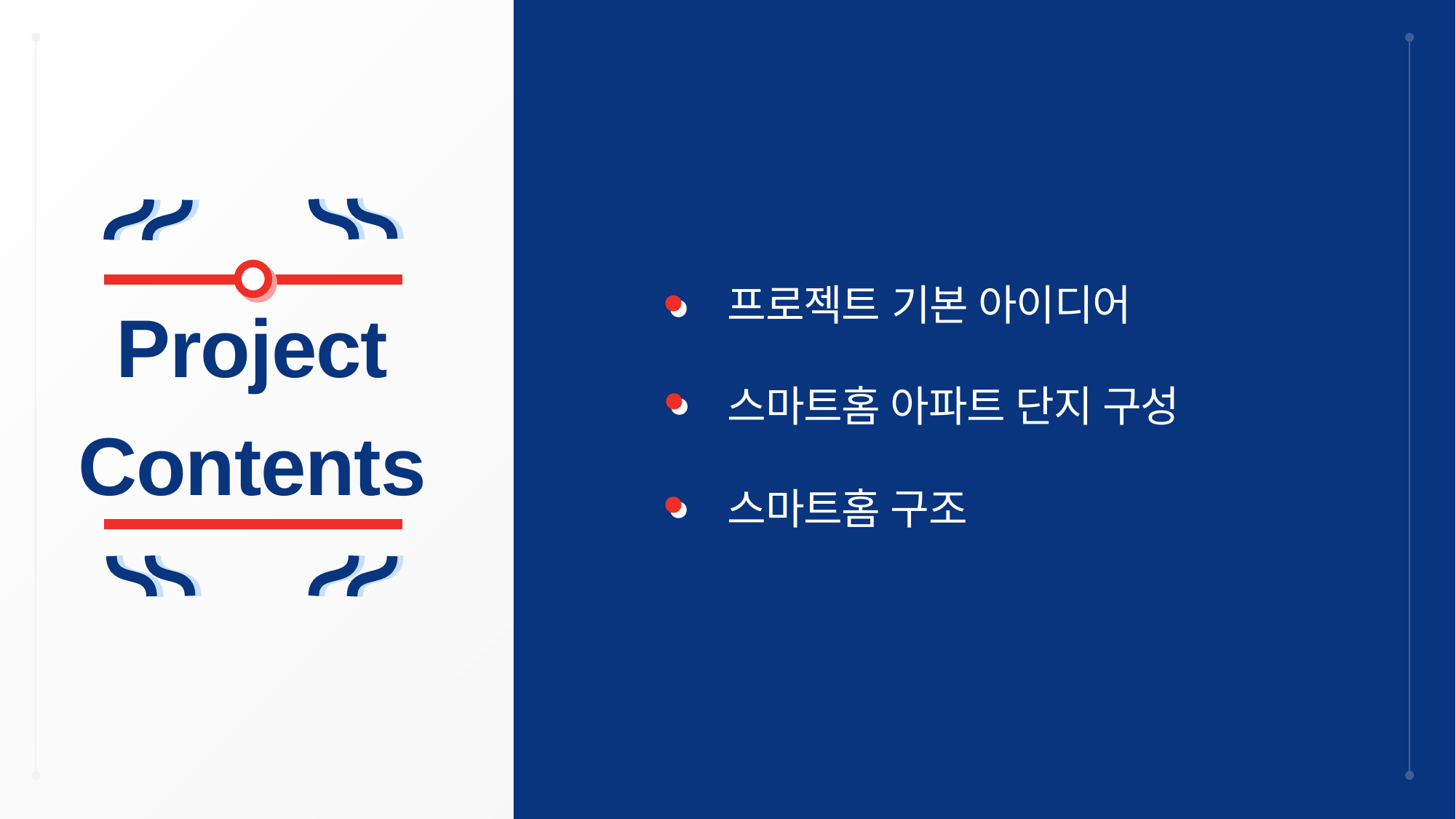

프로젝트 기본 아이디어

스마트홈 아파트 단지 구성

스마트홈 구조

Project
Contents